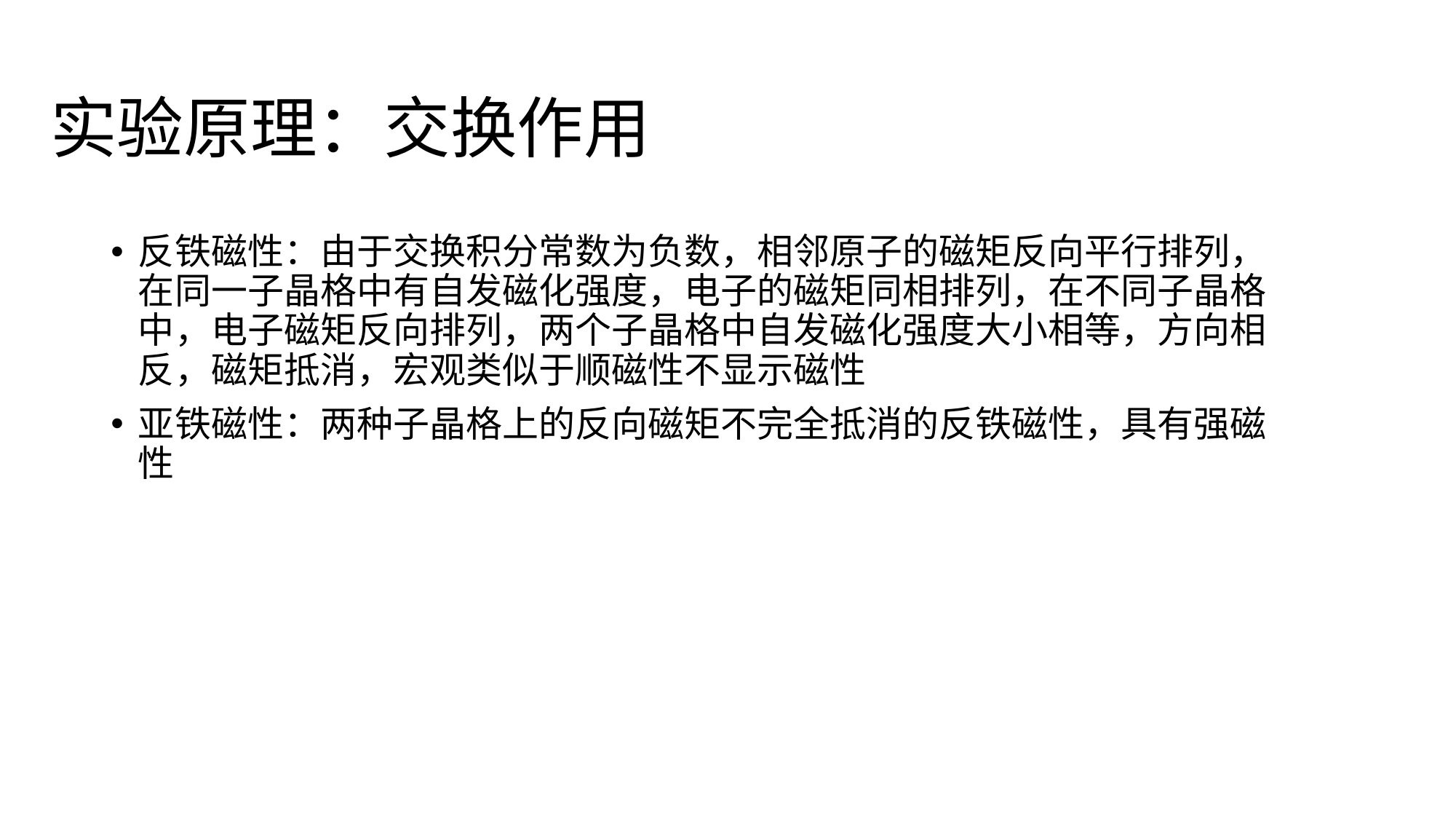

# 实验原理：交换作用
反铁磁性：由于交换积分常数为负数，相邻原子的磁矩反向平行排列，在同一子晶格中有自发磁化强度，电子的磁矩同相排列，在不同子晶格中，电子磁矩反向排列，两个子晶格中自发磁化强度大小相等，方向相反，磁矩抵消，宏观类似于顺磁性不显示磁性
亚铁磁性：两种子晶格上的反向磁矩不完全抵消的反铁磁性，具有强磁性